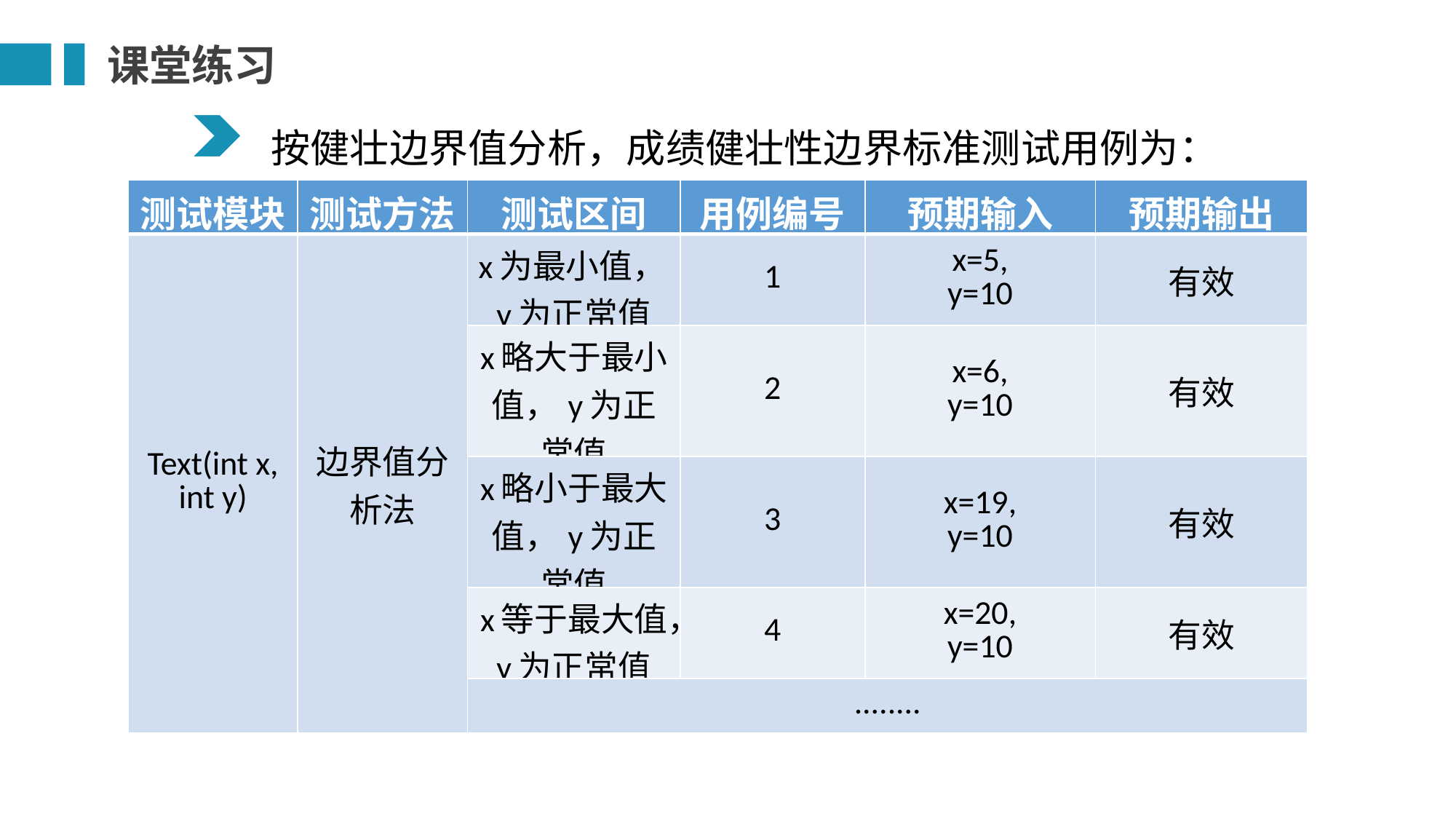

课堂练习

按健壮边界值分析，成绩健壮性边界标准测试用例为：

| 测试模块 | 测试方法 | 测试区间 | 用例编号 | 预期输入 | 预期输出 |
| --- | --- | --- | --- | --- | --- |
| Text(int x, int y) | 边界值分析法 | x为最小值，y为正常值 | 1 | x=5, y=10 | 有效 |
|  |  | x略大于最小值，y为正常值 | 2 | x=6, y=10 | 有效 |
|  |  | x略小于最大值，y为正常值 | 3 | x=19, y=10 | 有效 |
|  |  | x等于最大值，y为正常值 | 4 | x=20, y=10 | 有效 |
|  |  | ........ |  |  |  |
138